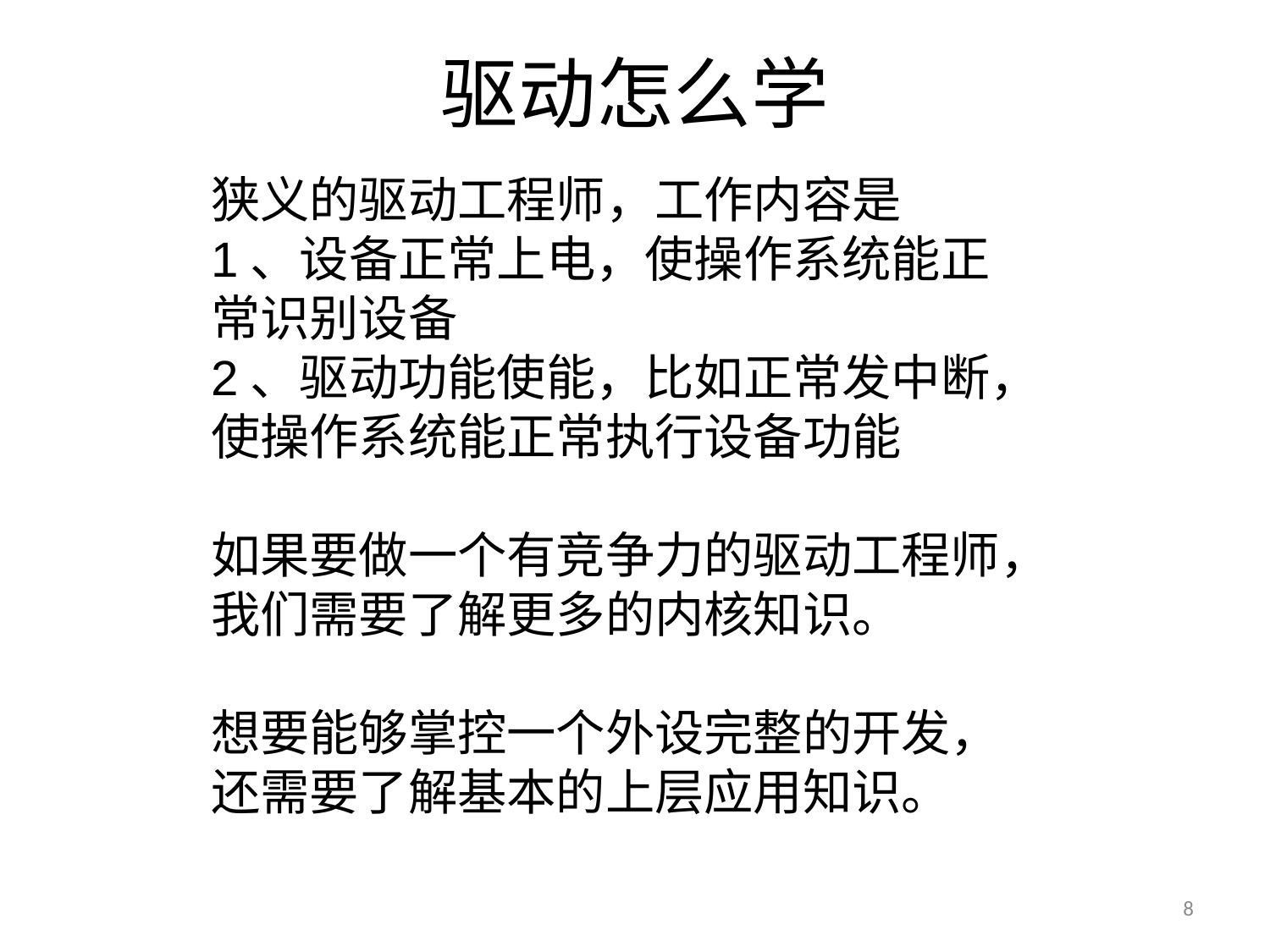

驱动怎么学
狭义的驱动工程师，工作内容是
1、设备正常上电，使操作系统能正常识别设备
2、驱动功能使能，比如正常发中断，使操作系统能正常执行设备功能

如果要做一个有竞争力的驱动工程师，我们需要了解更多的内核知识。

想要能够掌控一个外设完整的开发，还需要了解基本的上层应用知识。

8